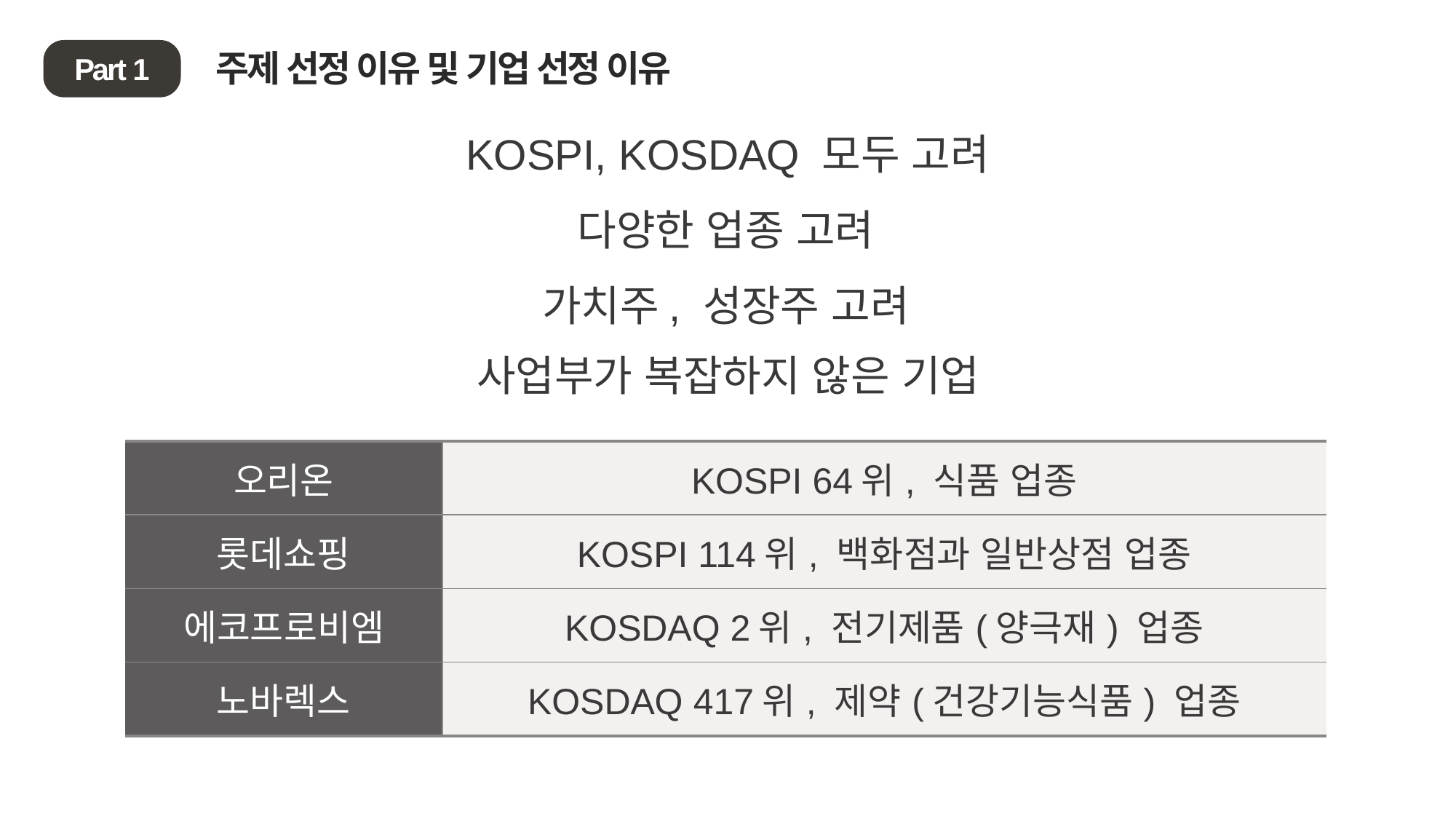

주제 선정 이유 및 기업 선정 이유
Part 1
KOSPI, KOSDAQ 모두 고려
다양한 업종 고려
가치주, 성장주 고려
사업부가 복잡하지 않은 기업
| 오리온 | KOSPI 64위, 식품 업종 |
| --- | --- |
| 롯데쇼핑 | KOSPI 114위, 백화점과 일반상점 업종 |
| 에코프로비엠 | KOSDAQ 2위, 전기제품(양극재) 업종 |
| 노바렉스 | KOSDAQ 417위, 제약(건강기능식품) 업종 |